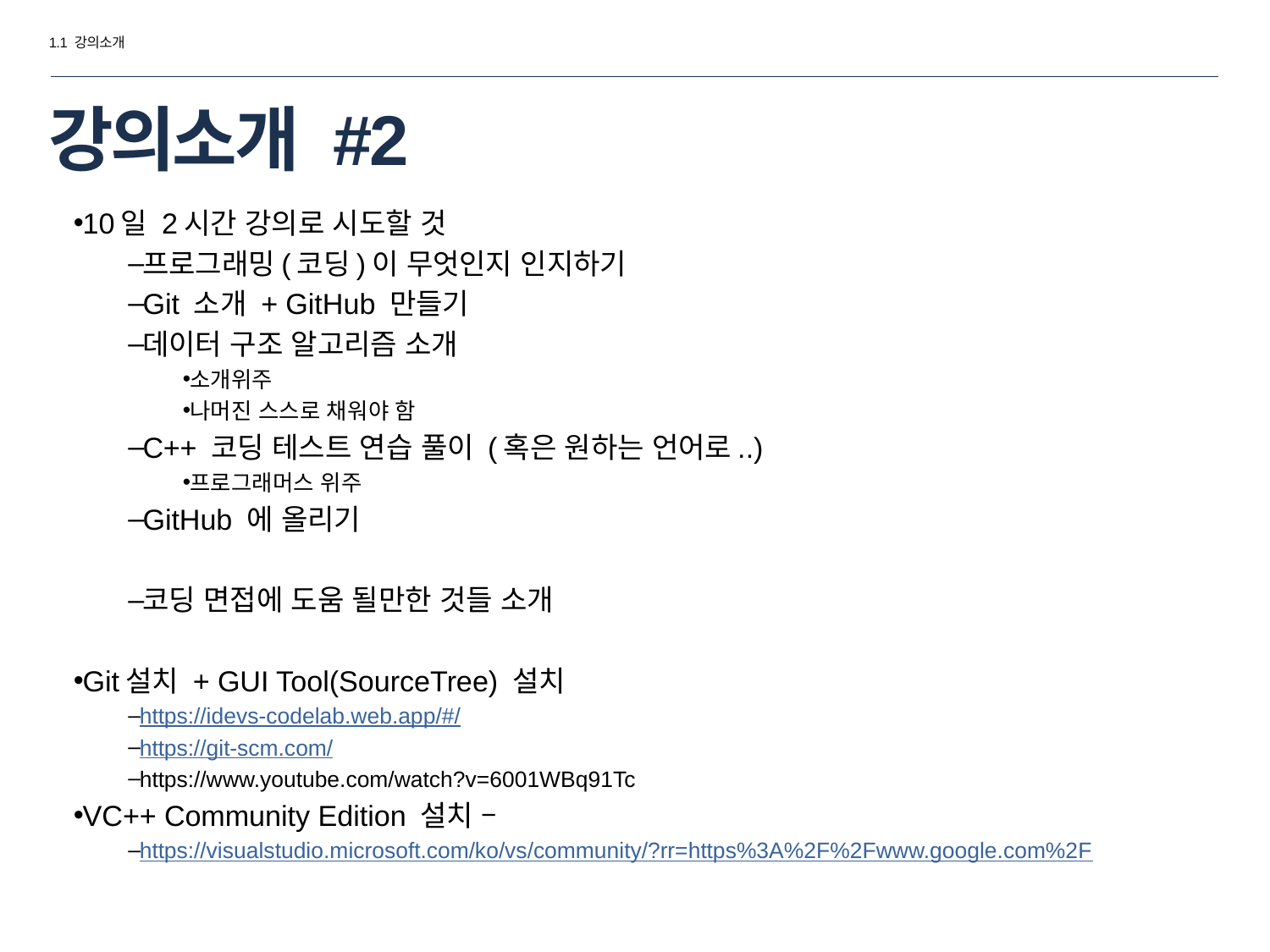

1.1 강의소개
# 강의소개 #2
10일 2시간 강의로 시도할 것
프로그래밍(코딩)이 무엇인지 인지하기
Git 소개 + GitHub 만들기
데이터 구조 알고리즘 소개
소개위주
나머진 스스로 채워야 함
C++ 코딩 테스트 연습 풀이 (혹은 원하는 언어로..)
프로그래머스 위주
GitHub 에 올리기

코딩 면접에 도움 될만한 것들 소개

Git설치 + GUI Tool(SourceTree) 설치
https://idevs-codelab.web.app/#/
https://git-scm.com/
https://www.youtube.com/watch?v=6001WBq91Tc
VC++ Community Edition 설치 –
https://visualstudio.microsoft.com/ko/vs/community/?rr=https%3A%2F%2Fwww.google.com%2F